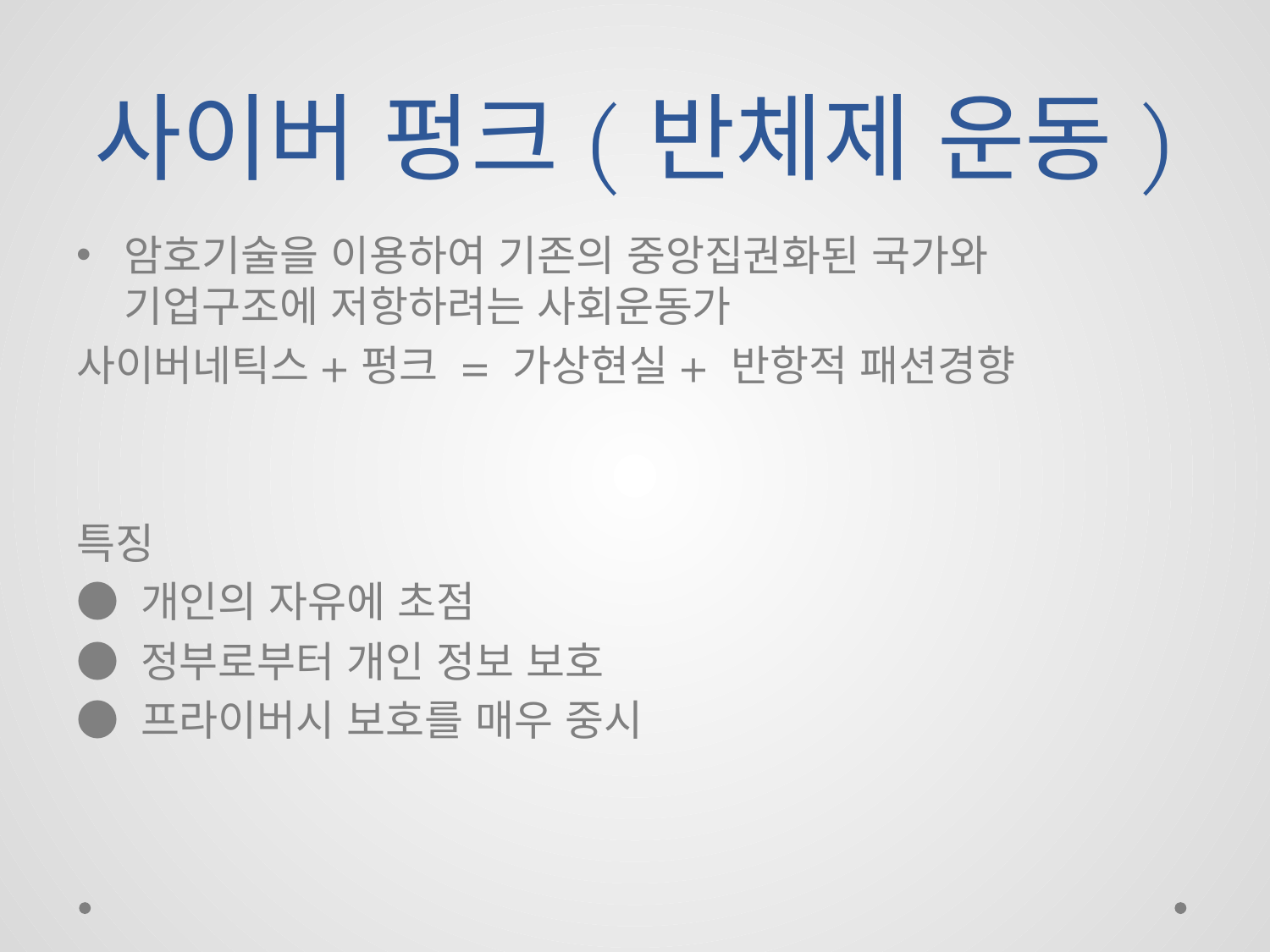

# 사이버 펑크(반체제 운동)
암호기술을 이용하여 기존의 중앙집권화된 국가와 기업구조에 저항하려는 사회운동가
사이버네틱스+펑크 = 가상현실+ 반항적 패션경향

특징
● 개인의 자유에 초점
● 정부로부터 개인 정보 보호
● 프라이버시 보호를 매우 중시